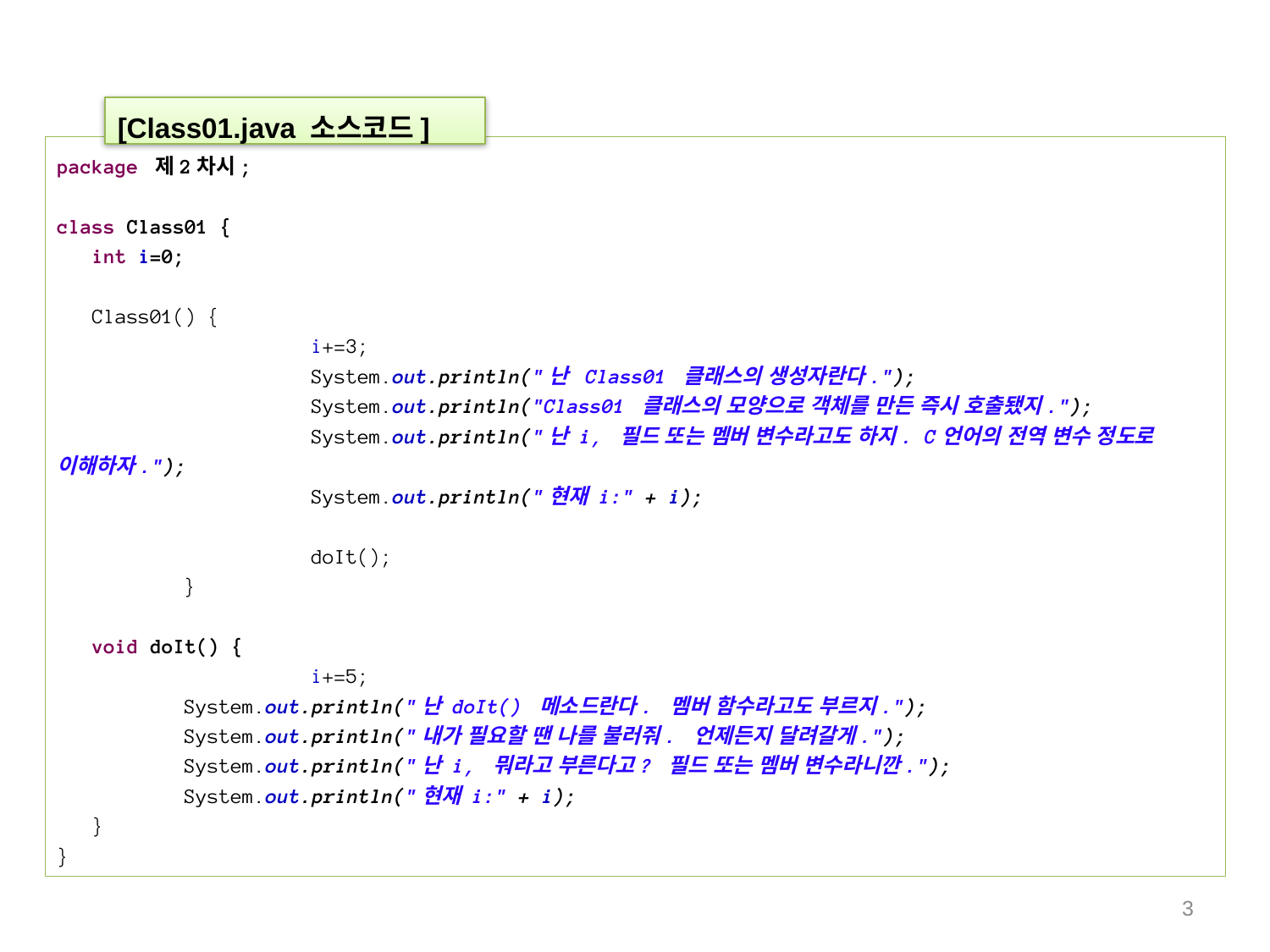

[Class01.java 소스코드]
package 제2차시;

class Class01 {
   int i=0;

   Class01() {
		i+=3;
		System.out.println("난  Class01 클래스의 생성자란다.");
		System.out.println("Class01 클래스의 모양으로 객체를 만든 즉시 호출됐지.");
		System.out.println("난 i, 필드 또는 멤버 변수라고도 하지. C언어의 전역 변수 정도로 이해하자.");
		System.out.println("현재 i:" + i);

		doIt();
	}

   void doIt() {
   		i+=5;
    	System.out.println("난 doIt() 메소드란다. 멤버 함수라고도 부르지.");
    	System.out.println("내가 필요할 땐 나를 불러줘. 언제든지 달려갈게.");
    	System.out.println("난 i, 뭐라고 부른다고? 필드 또는 멤버 변수라니깐.");
    	System.out.println("현재 i:" + i);
   }
}
3